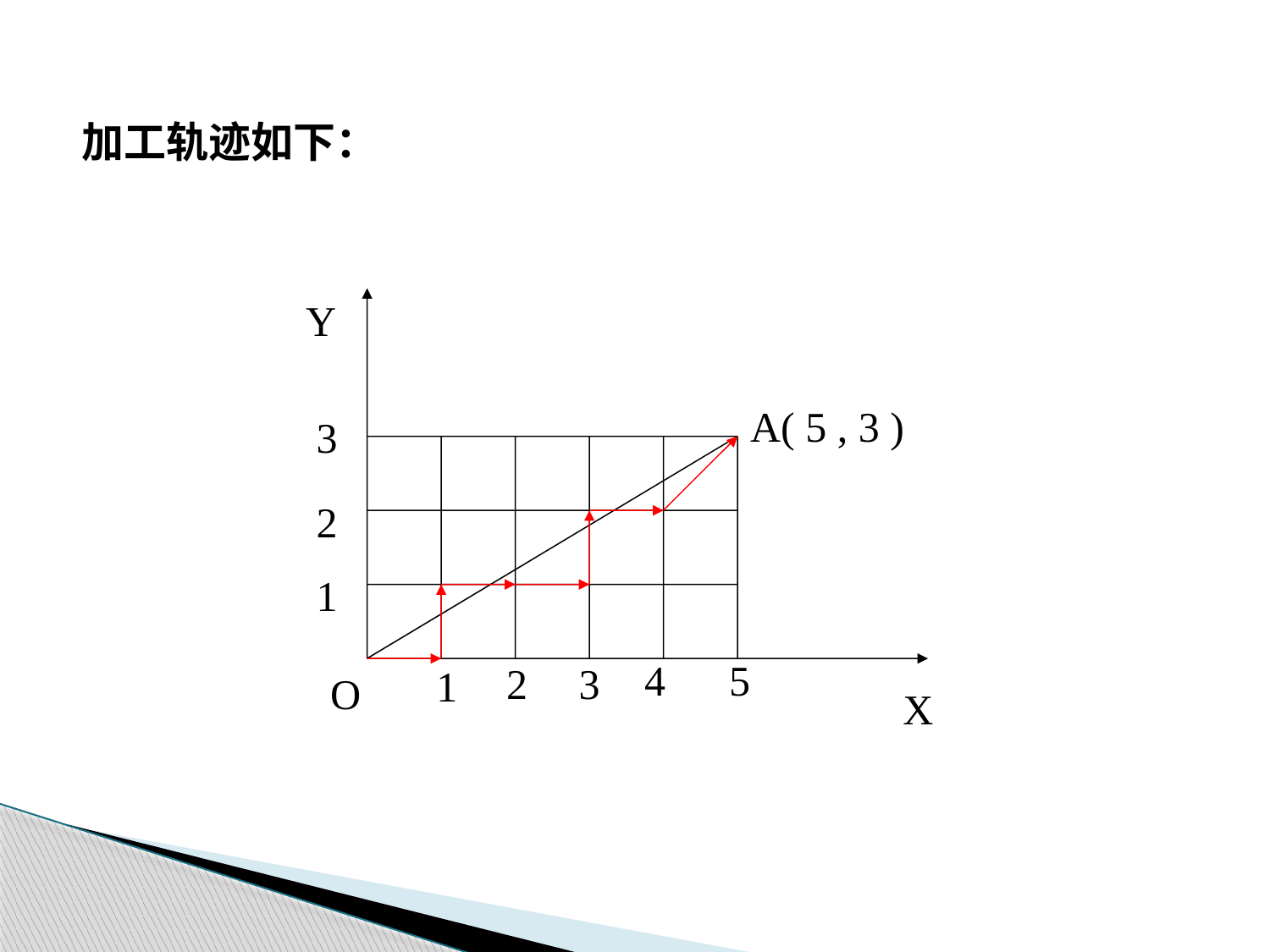

加工轨迹如下：
Y

A( 5 , 3 )
3

2

1

4
5
2
3
1

O
X